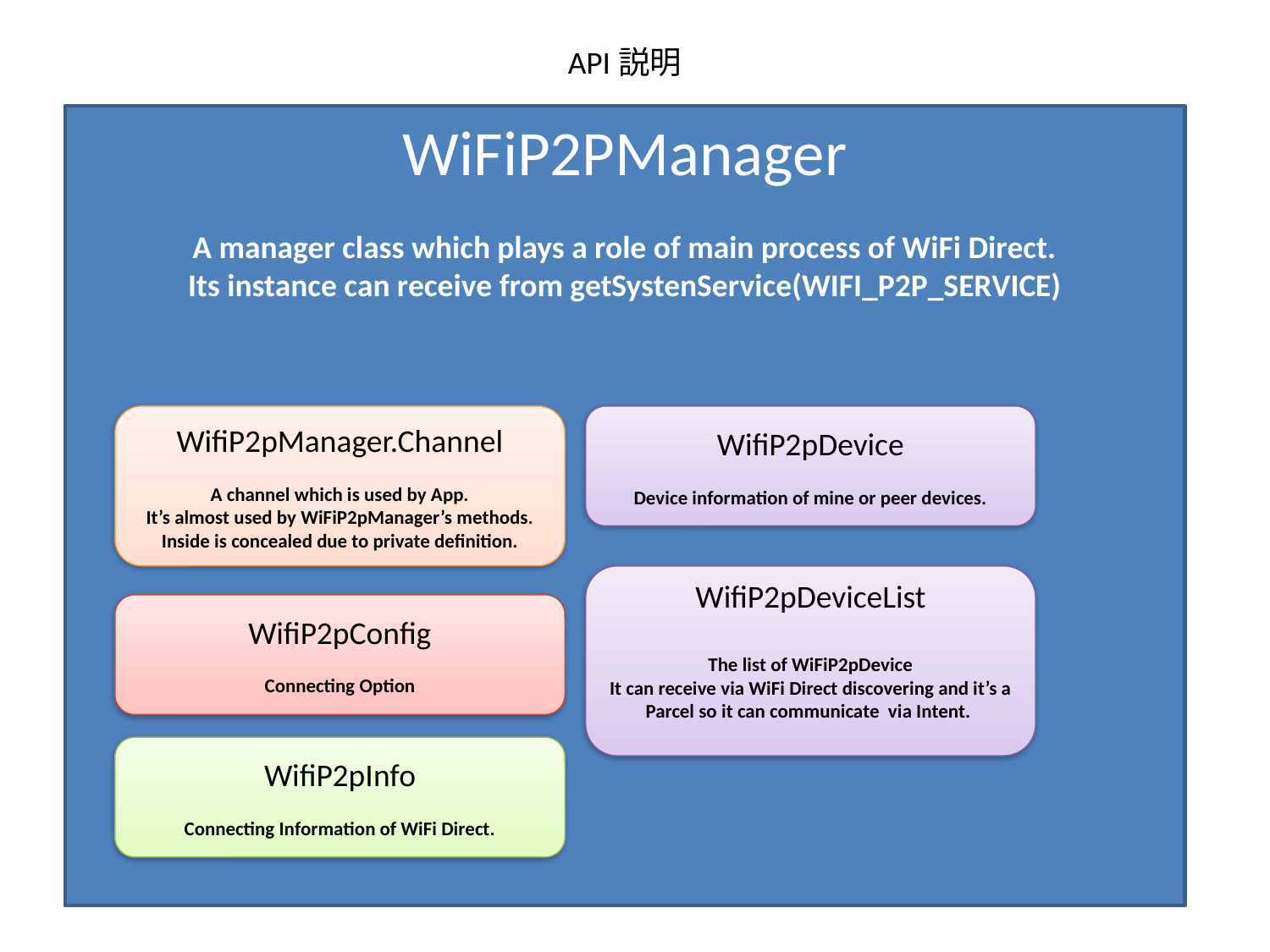

API説明
WiFiP2PManager

A manager class which plays a role of main process of WiFi Direct.
Its instance can receive from getSystenService(WIFI_P2P_SERVICE)

WifiP2pManager.Channel

A channel which is used by App.
It’s almost used by WiFiP2pManager’s methods. Inside is concealed due to private definition.

WifiP2pDevice

Device information of mine or peer devices.
WifiP2pDeviceList

The list of WiFiP2pDevice
It can receive via WiFi Direct discovering and it’s a Parcel so it can communicate  via Intent.

WifiP2pConfig

Connecting Option
WifiP2pInfo

Connecting Information of WiFi Direct.